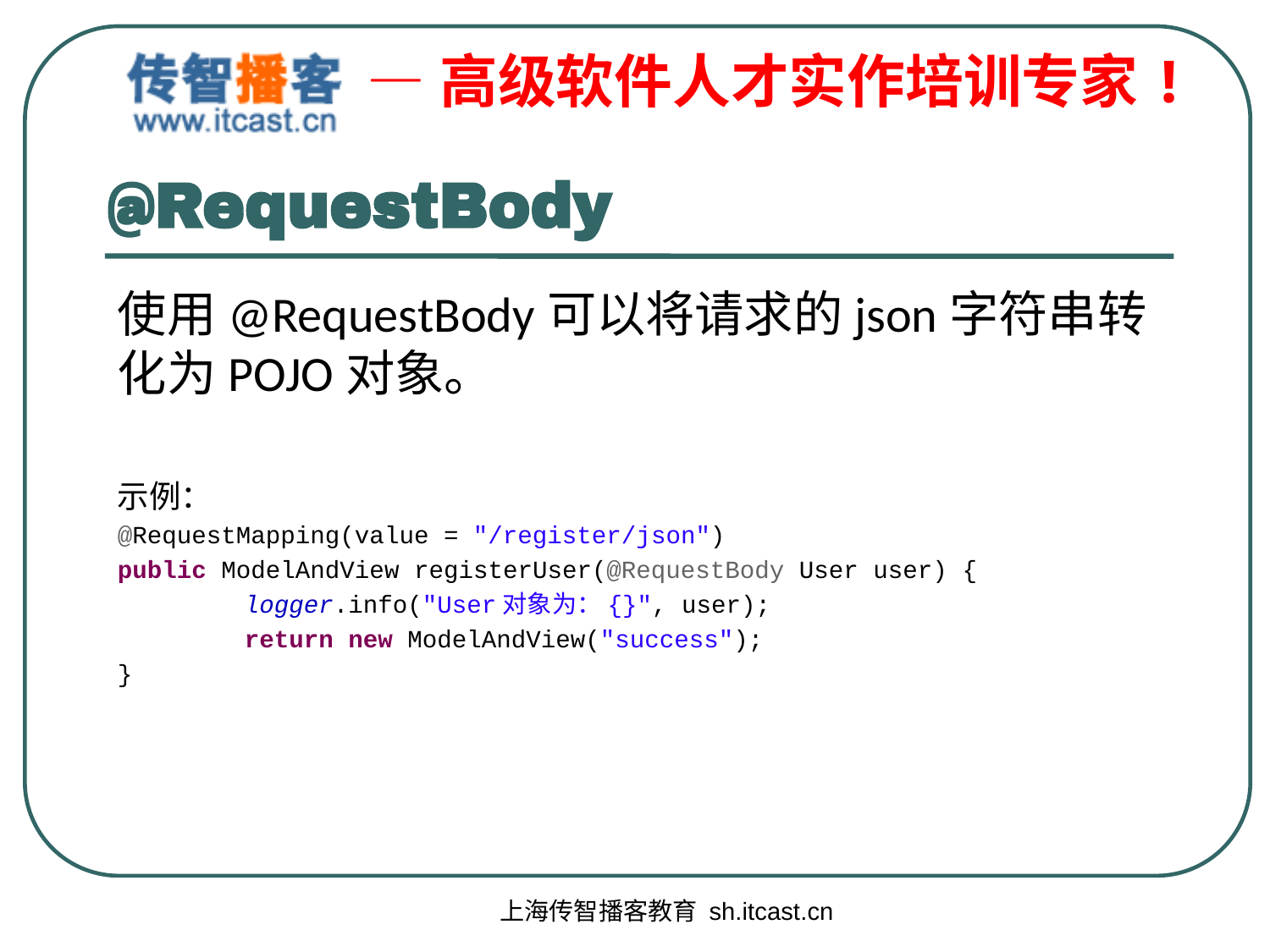

# @RequestBody
使用@RequestBody可以将请求的json字符串转化为POJO对象。

示例：
@RequestMapping(value = "/register/json")
public ModelAndView registerUser(@RequestBody User user) {
	logger.info("User对象为：{}", user);
	return new ModelAndView("success");
}

上海传智播客教育 sh.itcast.cn